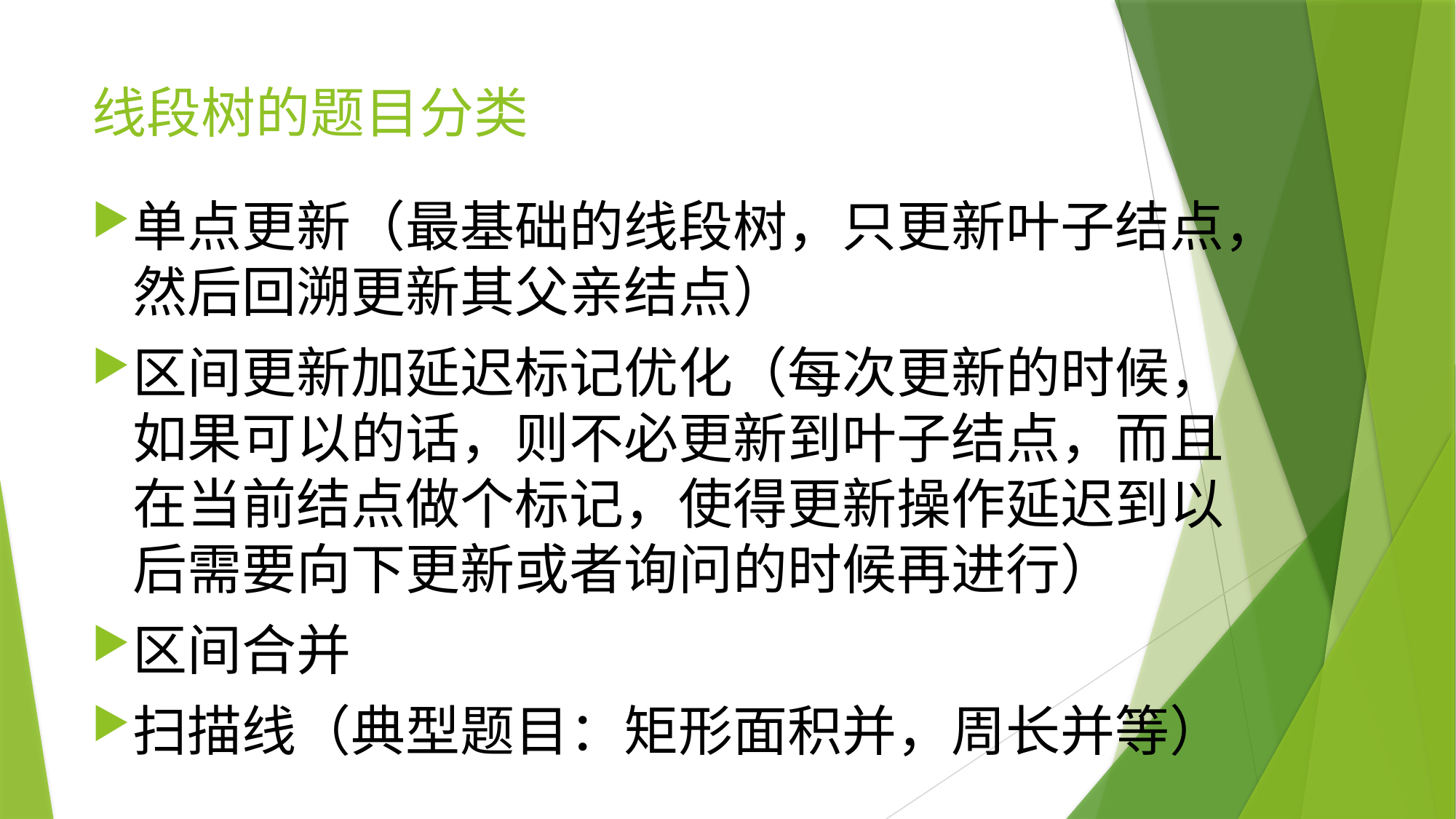

# 线段树的题目分类
单点更新（最基础的线段树，只更新叶子结点，然后回溯更新其父亲结点）
区间更新加延迟标记优化（每次更新的时候，如果可以的话，则不必更新到叶子结点，而且在当前结点做个标记，使得更新操作延迟到以后需要向下更新或者询问的时候再进行）
区间合并
扫描线（典型题目：矩形面积并，周长并等）